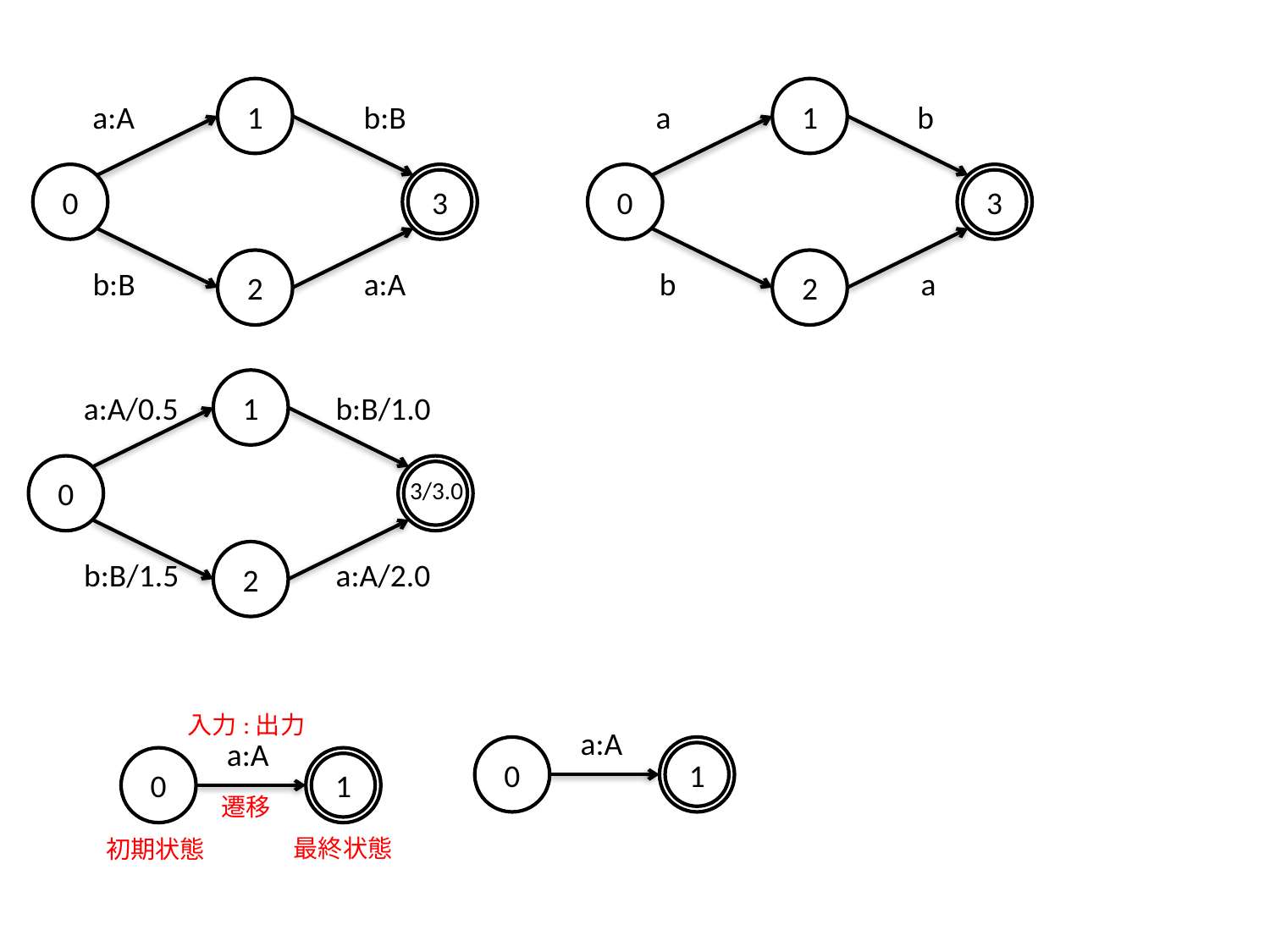

1
a:A
b:B
0

3
2
b:B
a:A
1
 a
 b
0

3
2
 b
 a
1
a:A/0.5
b:B/1.0
0

2
b:B/1.5
a:A/2.0
3/3.0

a:A
0

1

入力:出力
a:A
0

1
遷移
最終状態
初期状態